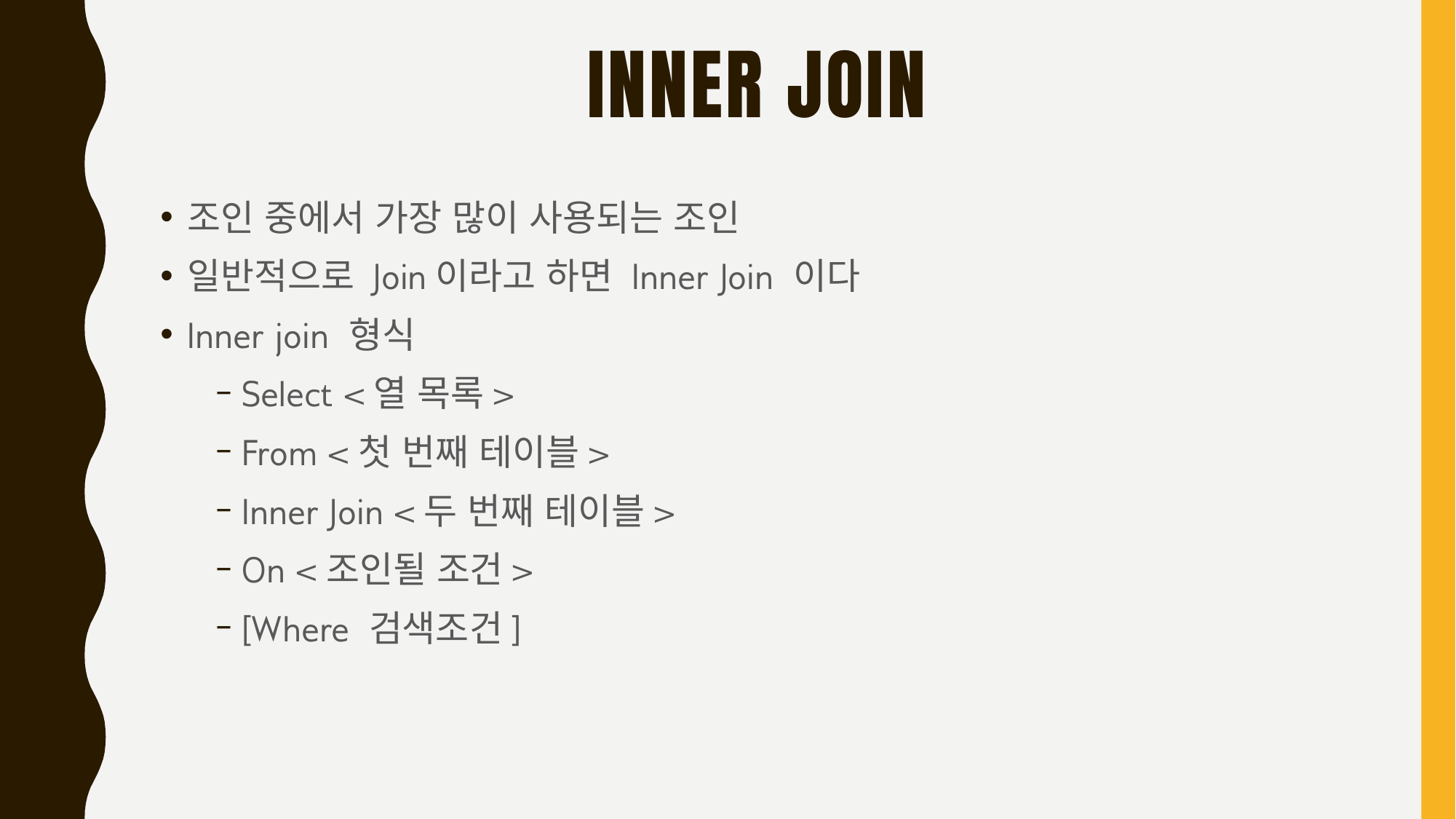

# INNER JOIN
조인 중에서 가장 많이 사용되는 조인
일반적으로 Join이라고 하면 Inner Join 이다
Inner join 형식
Select <열 목록>
From <첫 번째 테이블>
Inner Join <두 번째 테이블>
On <조인될 조건>
[Where 검색조건]